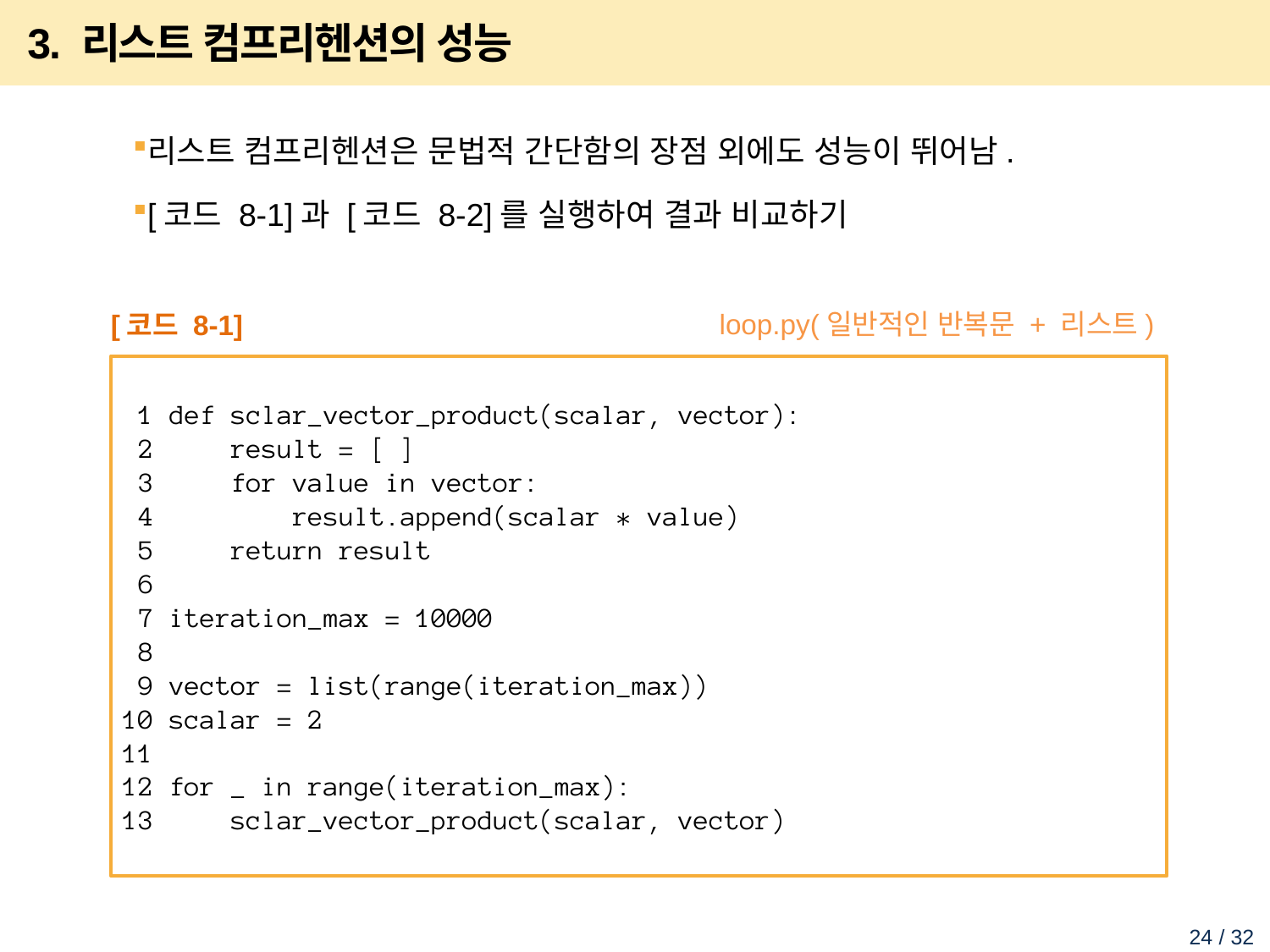

# 3. 리스트 컴프리헨션의 성능
리스트 컴프리헨션은 문법적 간단함의 장점 외에도 성능이 뛰어남.
[코드 8-1]과 [코드 8-2]를 실행하여 결과 비교하기
[코드 8-1]
 1 def sclar_vector_product(scalar, vector):
 2     result = [ ]
 3     for value in vector:
 4         result.append(scalar * value)
 5     return result
 6
 7 iteration_max = 10000
 8
 9 vector = list(range(iteration_max))
10 scalar = 2
11
12 for _ in range(iteration_max):
13     sclar_vector_product(scalar, vector)
loop.py(일반적인 반복문 + 리스트)